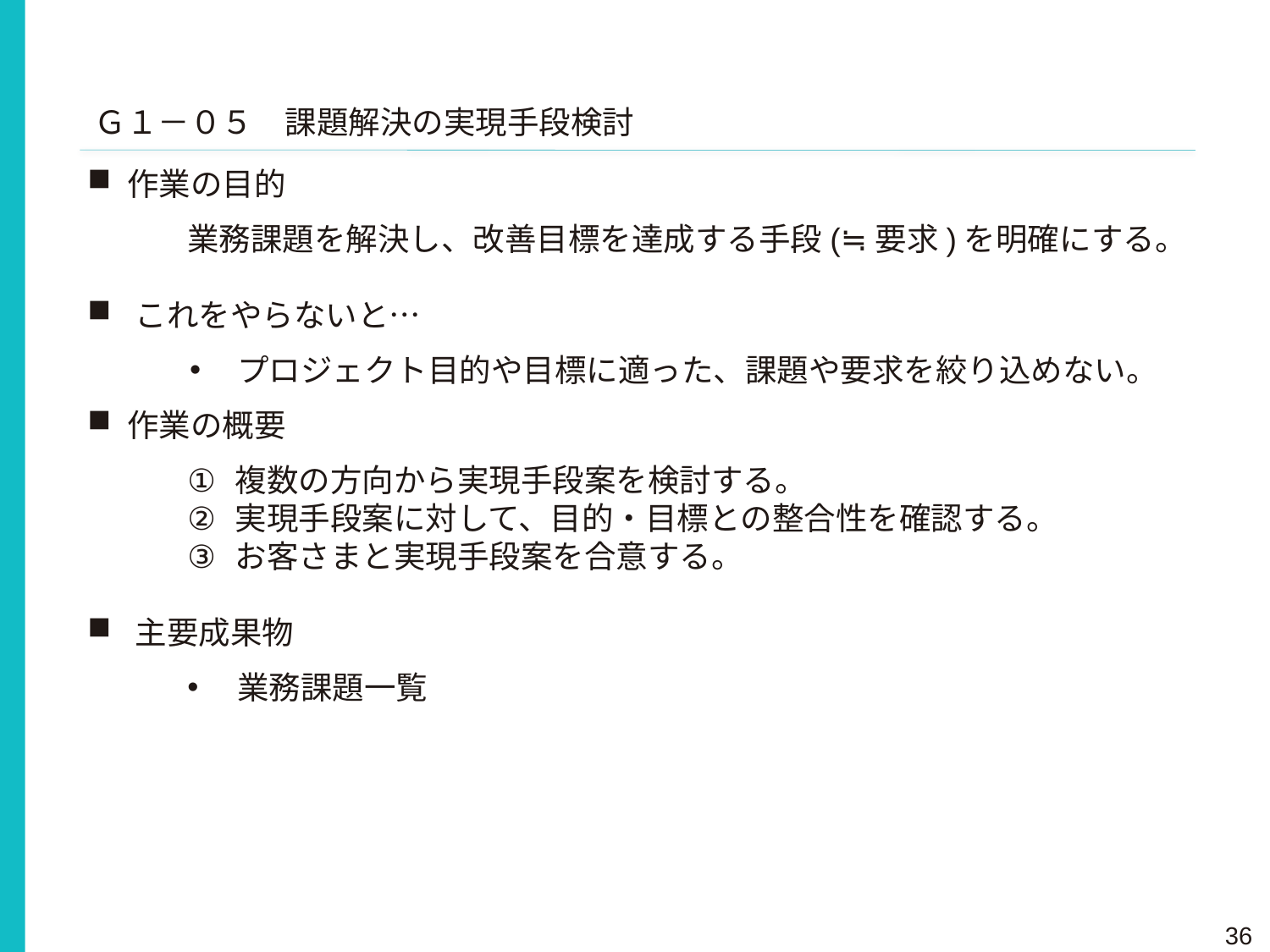

Ｇ１－０５　課題解決の実現手段検討
作業の目的

業務課題を解決し、改善目標を達成する手段(≒要求)を明確にする。

これをやらないと…

プロジェクト目的や目標に適った、課題や要求を絞り込めない。

作業の概要

複数の方向から実現手段案を検討する。
実現手段案に対して、目的・目標との整合性を確認する。
お客さまと実現手段案を合意する。

主要成果物

業務課題一覧
36